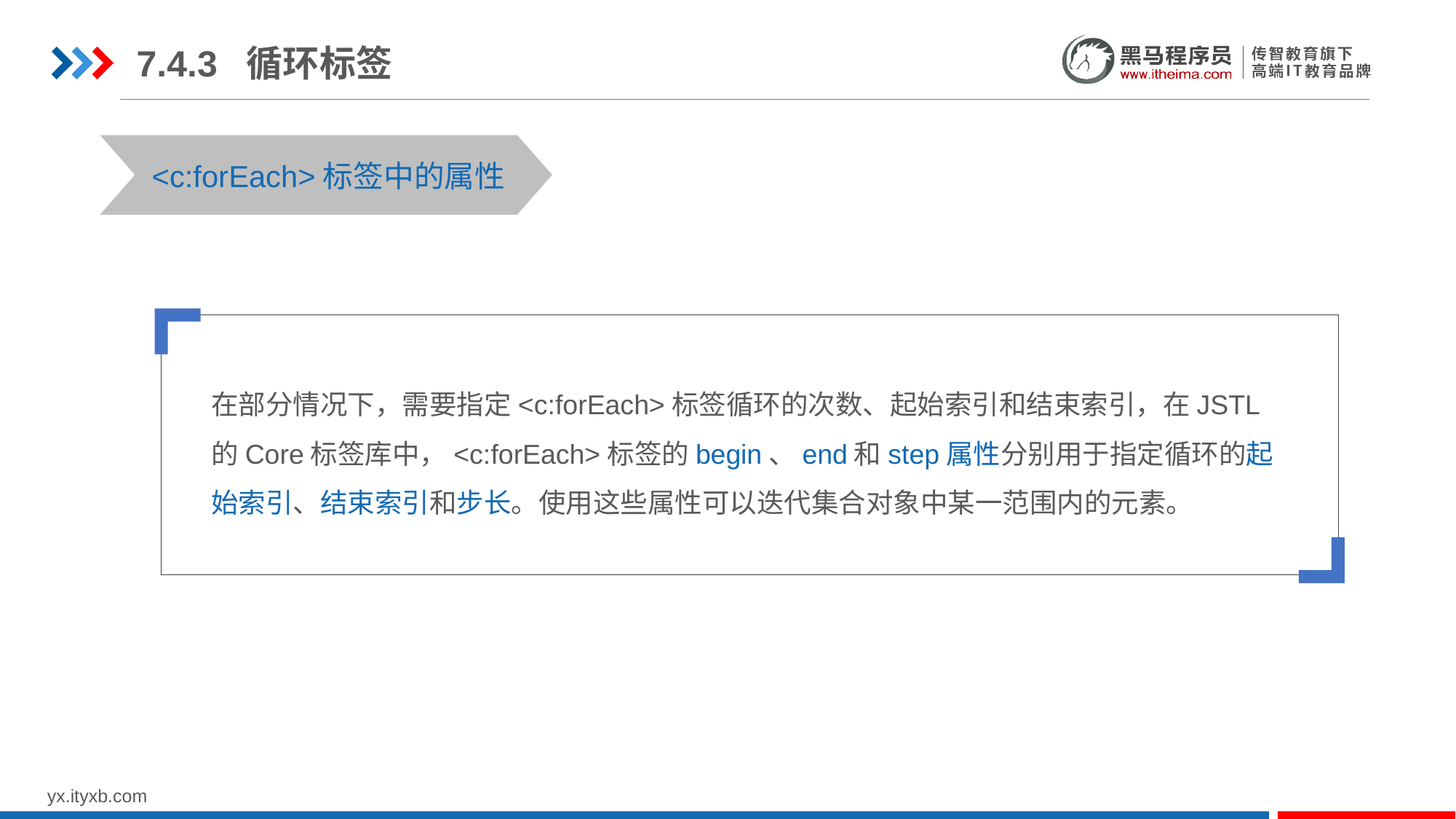

7.4.3  循环标签

<c:forEach>标签中的属性

在部分情况下，需要指定<c:forEach>标签循环的次数、起始索引和结束索引，在JSTL的Core标签库中，<c:forEach>标签的begin、end和step属性分别用于指定循环的起始索引、结束索引和步长。使用这些属性可以迭代集合对象中某一范围内的元素。